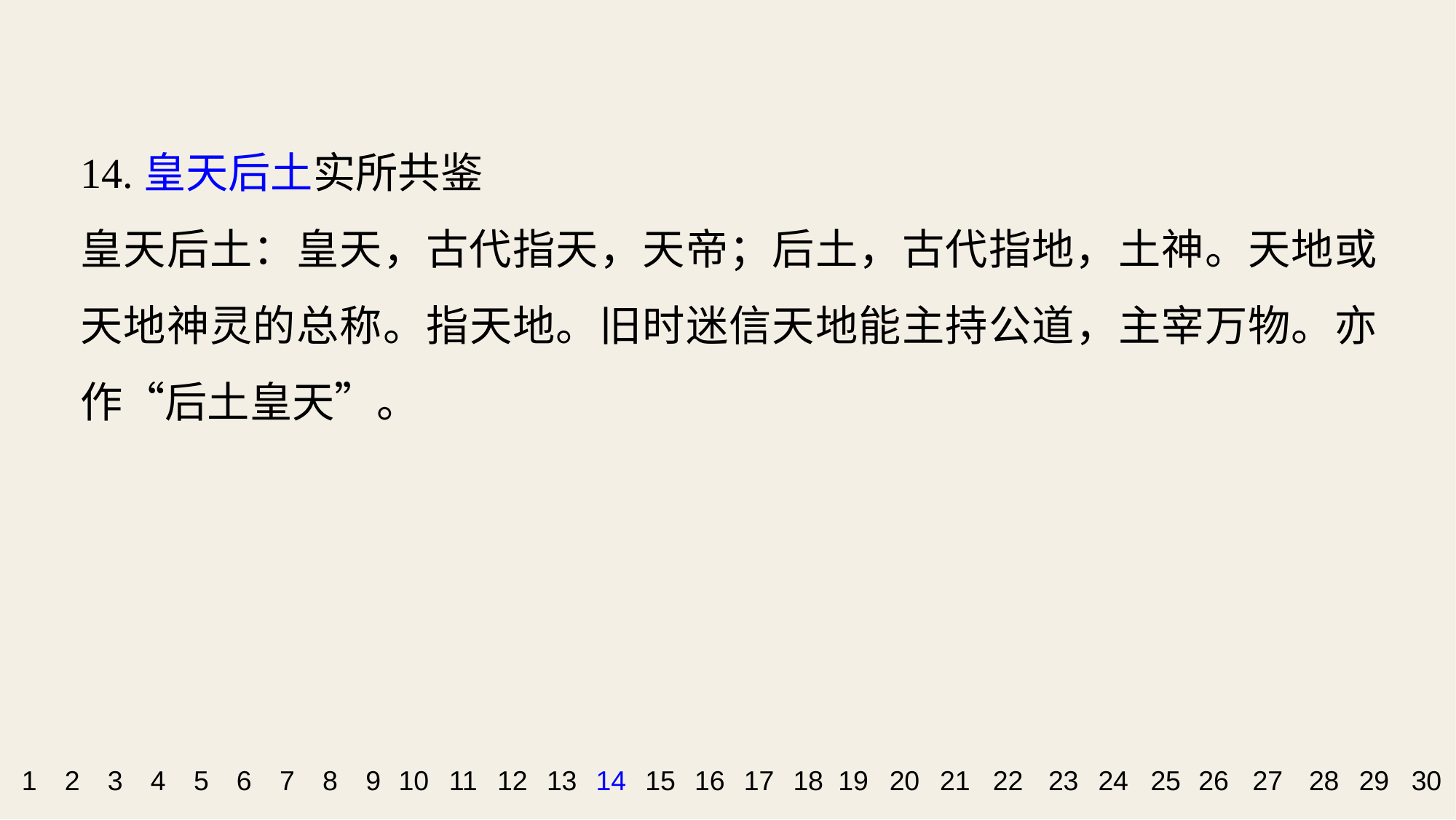

14.皇天后土实所共鉴
皇天后土：皇天，古代指天，天帝；后土，古代指地，土神。天地或天地神灵的总称。指天地。旧时迷信天地能主持公道，主宰万物。亦作“后土皇天”。
1
2
3
4
5
6
7
8
9
10
11
12
13
14
15
16
17
18
19
20
21
22
23
24
25
26
27
28
29
30